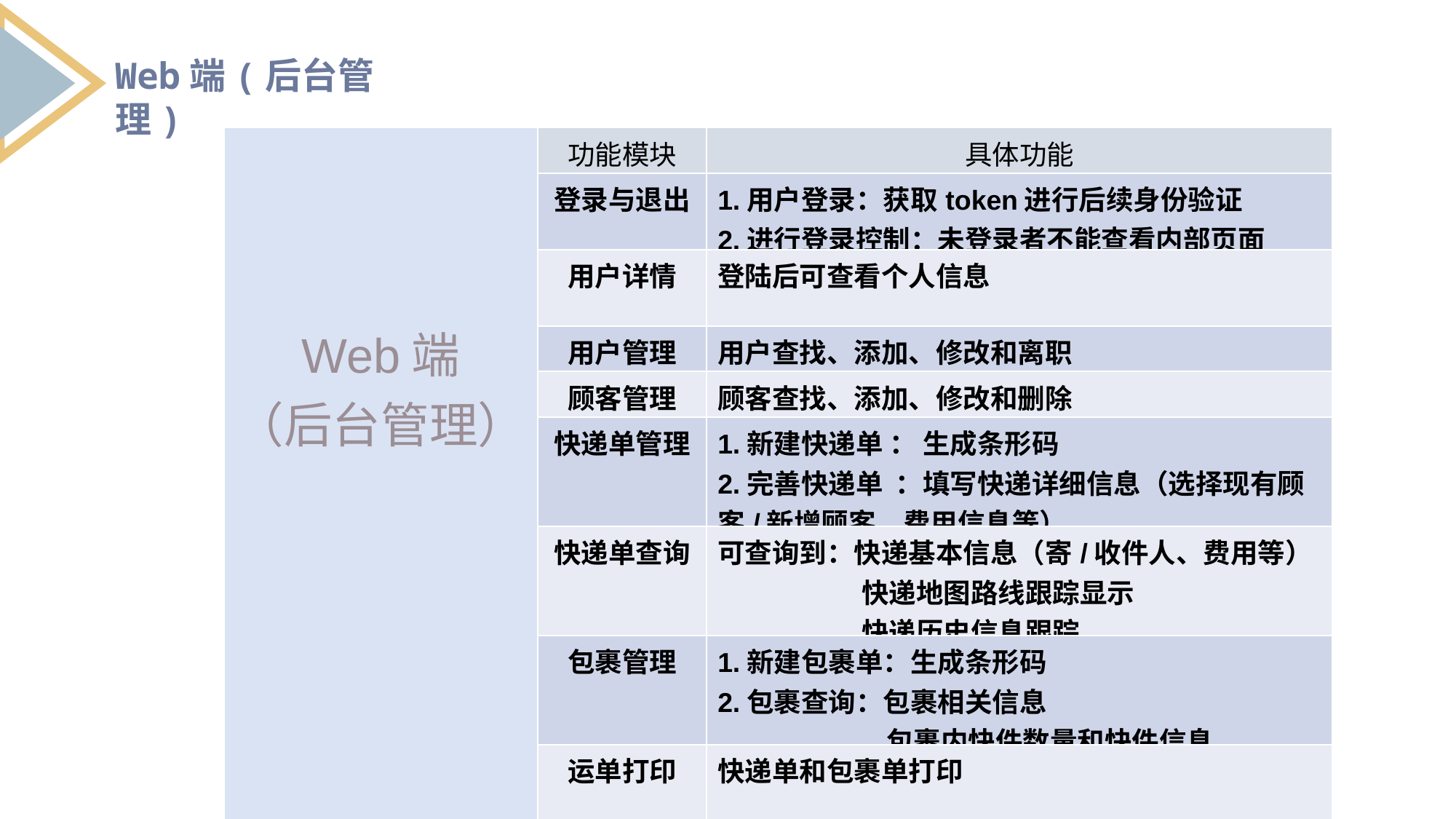

Web端(后台管理)
| Web端 （后台管理） | 功能模块 | 具体功能 |
| --- | --- | --- |
|  | 登录与退出 | 1.用户登录：获取token进行后续身份验证 2.进行登录控制：未登录者不能查看内部页面 |
|  | 用户详情 | 登陆后可查看个人信息 |
|  | 用户管理 | 用户查找、添加、修改和离职 |
|  | 顾客管理 | 顾客查找、添加、修改和删除 |
|  | 快递单管理 | 1.新建快递单 ： 生成条形码 2.完善快递单 ：填写快递详细信息（选择现有顾客/新增顾客、费用信息等） |
|  | 快递单查询 | 可查询到：快递基本信息（寄/收件人、费用等） 快递地图路线跟踪显示 快递历史信息跟踪 |
|  | 包裹管理 | 1.新建包裹单：生成条形码 2.包裹查询：包裹相关信息 包裹内快件数量和快件信息 |
|  | 运单打印 | 快递单和包裹单打印 |